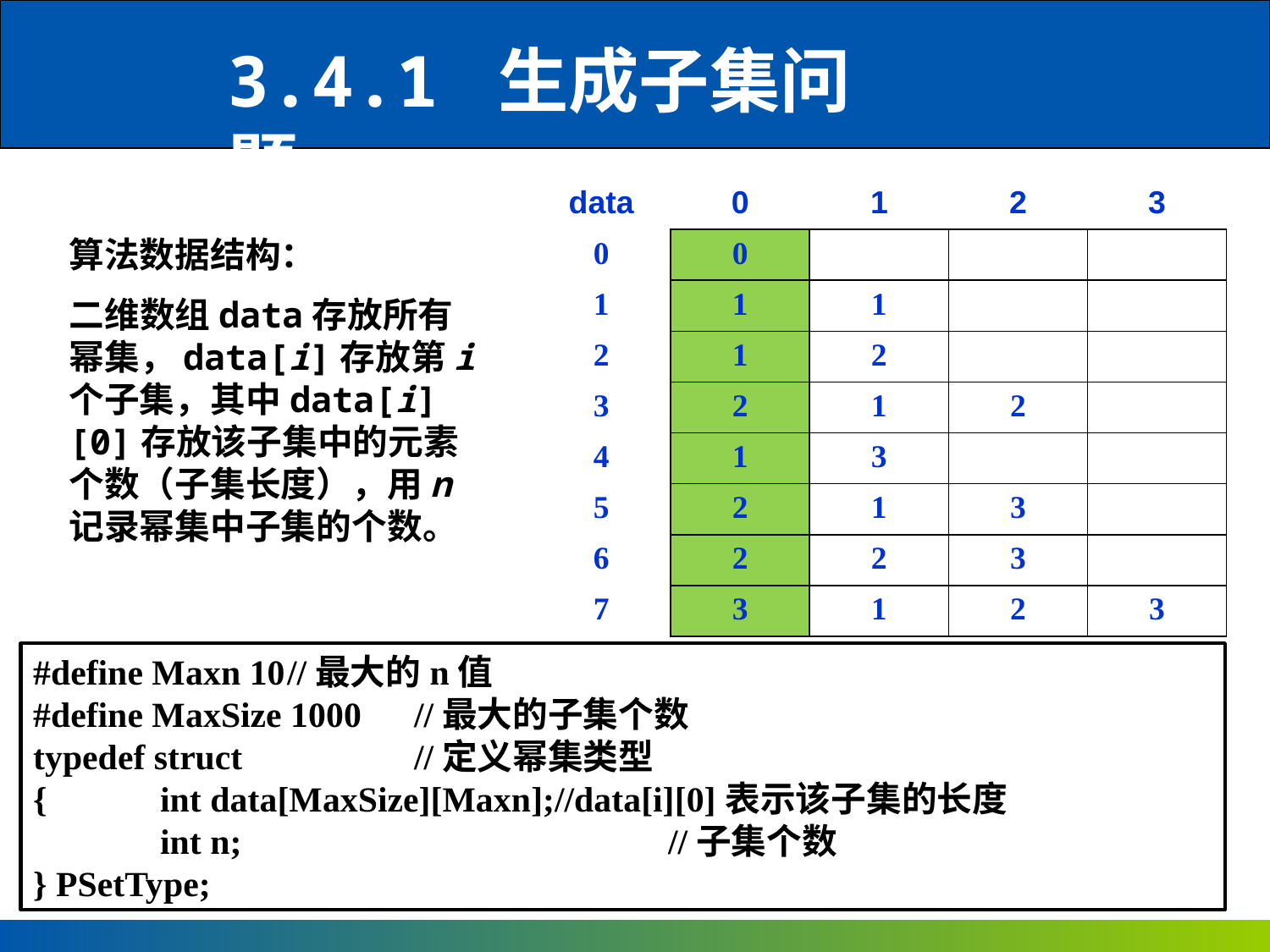

3.4.1 生成子集问题
| data | 0 | 1 | 2 | 3 |
| --- | --- | --- | --- | --- |
| 0 | 0 |  |  |  |
| 1 | 1 | 1 |  |  |
| 2 | 1 | 2 |  |  |
| 3 | 2 | 1 | 2 |  |
| 4 | 1 | 3 |  |  |
| 5 | 2 | 1 | 3 |  |
| 6 | 2 | 2 | 3 |  |
| 7 | 3 | 1 | 2 | 3 |
算法数据结构：
二维数组data存放所有幂集，data[i]存放第i个子集，其中data[i][0]存放该子集中的元素个数（子集长度），用n记录幂集中子集的个数。
#define Maxn 10	//最大的n值
#define MaxSize 1000	//最大的子集个数
typedef struct		//定义幂集类型
{	int data[MaxSize][Maxn];//data[i][0]表示该子集的长度
	int n;				//子集个数
} PSetType;
　　用一个二维数组data存放所有子集，data[i]存放第i个子集，其中data[i][0]存放该子集中的元素个数（子集长度），例如，用data[3]存放子集{1,2}，则data[3][0]=2，data[3][1]=1，data[3][2]=2。用n记录子集中子集的个数。
　　为此将data数组和n构成一个结构体类型PSetType。